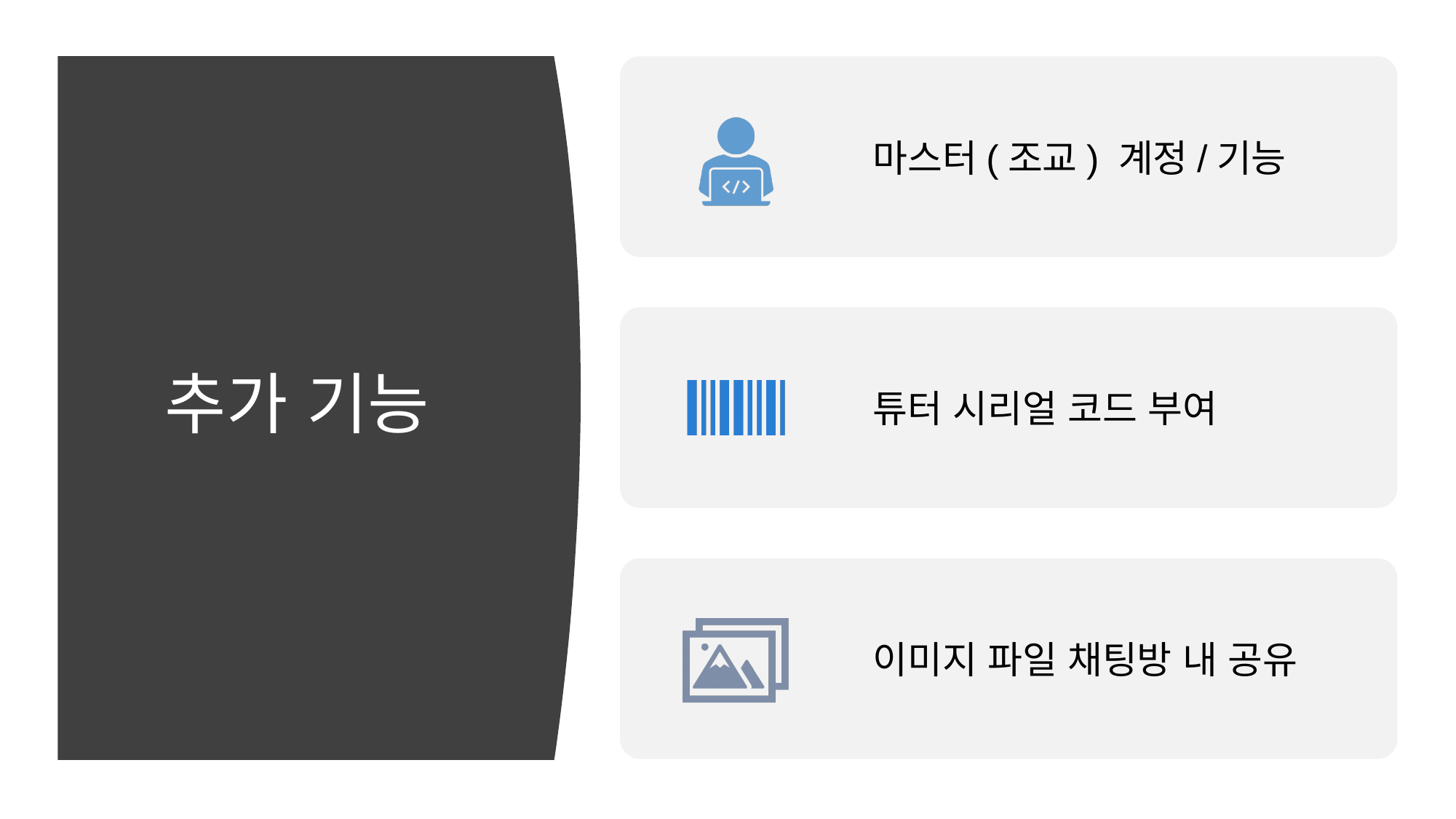

마스터(조교) 계정/기능
튜터 시리얼 코드 부여
이미지 파일 채팅방 내 공유

# 추가 기능